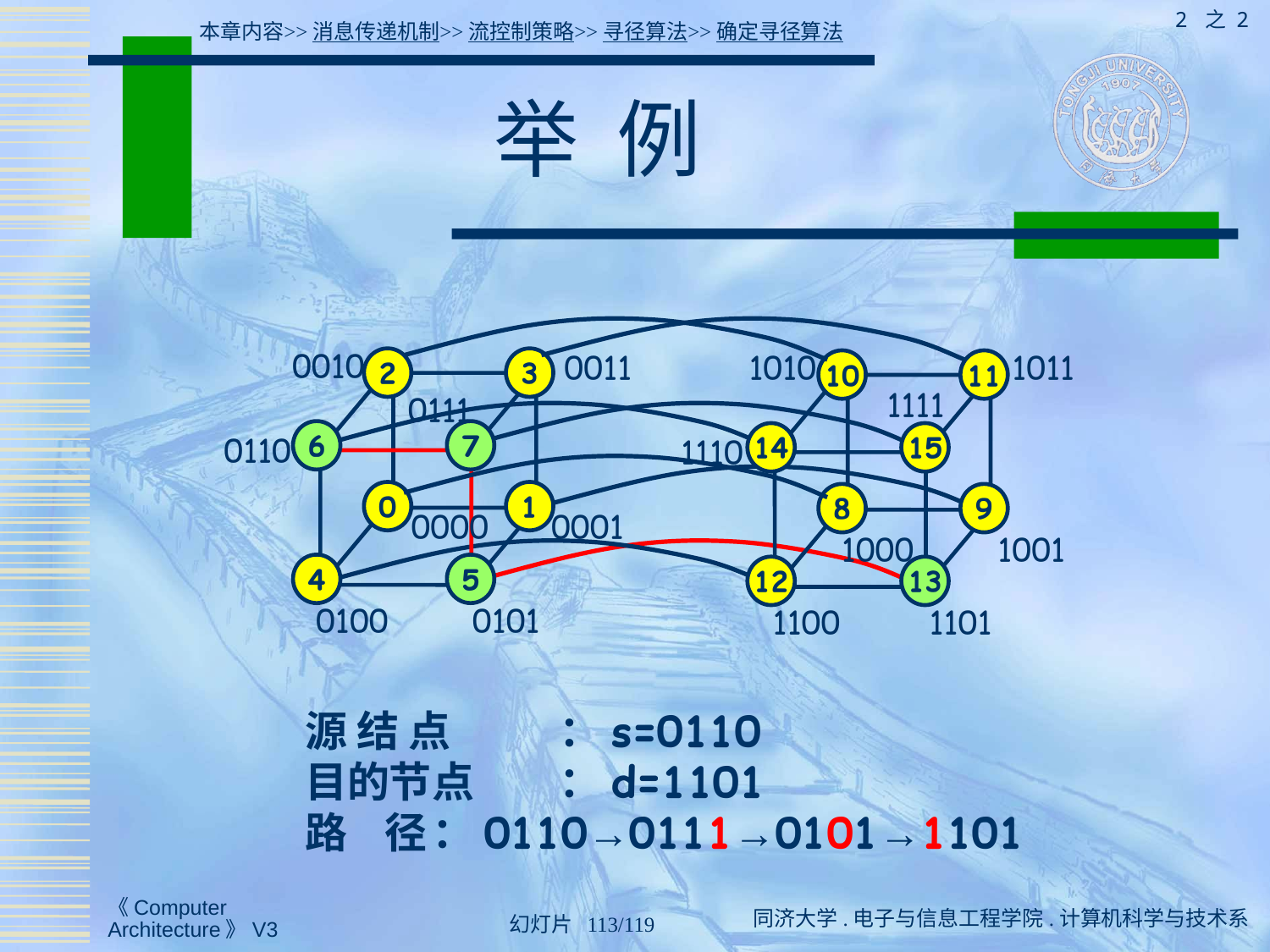

2 之 2
本章内容>>消息传递机制>>流控制策略>>寻径算法>>确定寻径算法
# 举  例

0010
1010
1011
0011
2
3
10
11

0111
1111

0110
6
7
1110
14
15

0
1
8
9

0000
0001

1000
1001

4
5
12
13

0100
0101
1100
1101
源 结 点	：s=0110
目的节点	：d=1101
路    径	：0110→0111→0101→1101